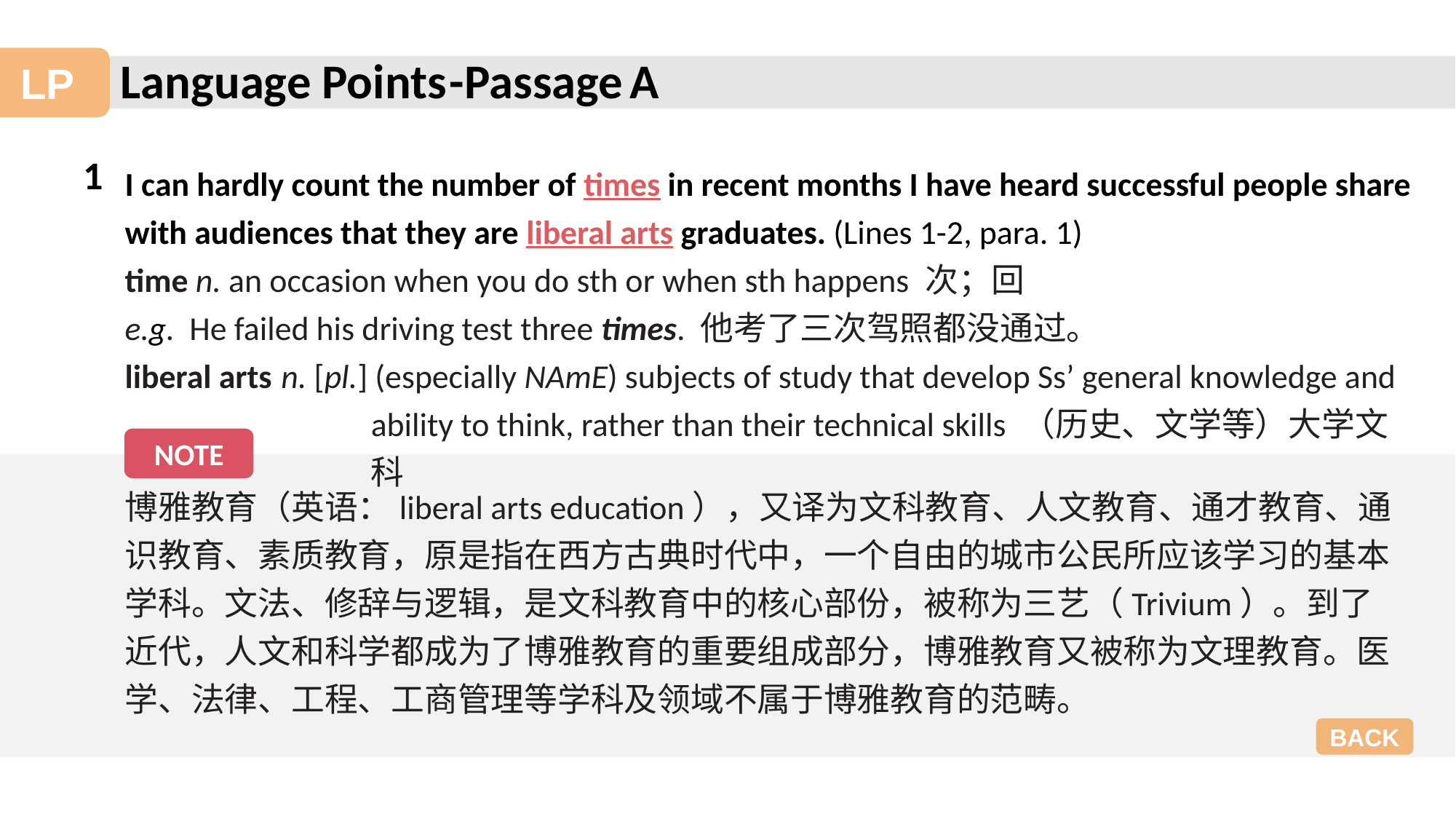

-Passage A
1
I can hardly count the number of times in recent months I have heard successful people share
with audiences that they are liberal arts graduates. (Lines 1-2, para. 1)
time n. an occasion when you do sth or when sth happens 次；回
e.g.  He failed his driving test three times. 他考了三次驾照都没通过。
liberal arts n. [pl.] (especially NAmE) subjects of study that develop Ss’ general knowledge and ability to think, rather than their technical skills （历史、文学等）大学文科
NOTE

博雅教育（英语：liberal arts education），又译为文科教育、人文教育、通才教育、通识教育、素质教育，原是指在西方古典时代中，一个自由的城市公民所应该学习的基本学科。文法、修辞与逻辑，是文科教育中的核心部份，被称为三艺（Trivium）。到了近代，人文和科学都成为了博雅教育的重要组成部分，博雅教育又被称为文理教育。医学、法律、工程、工商管理等学科及领域不属于博雅教育的范畴。
BACK